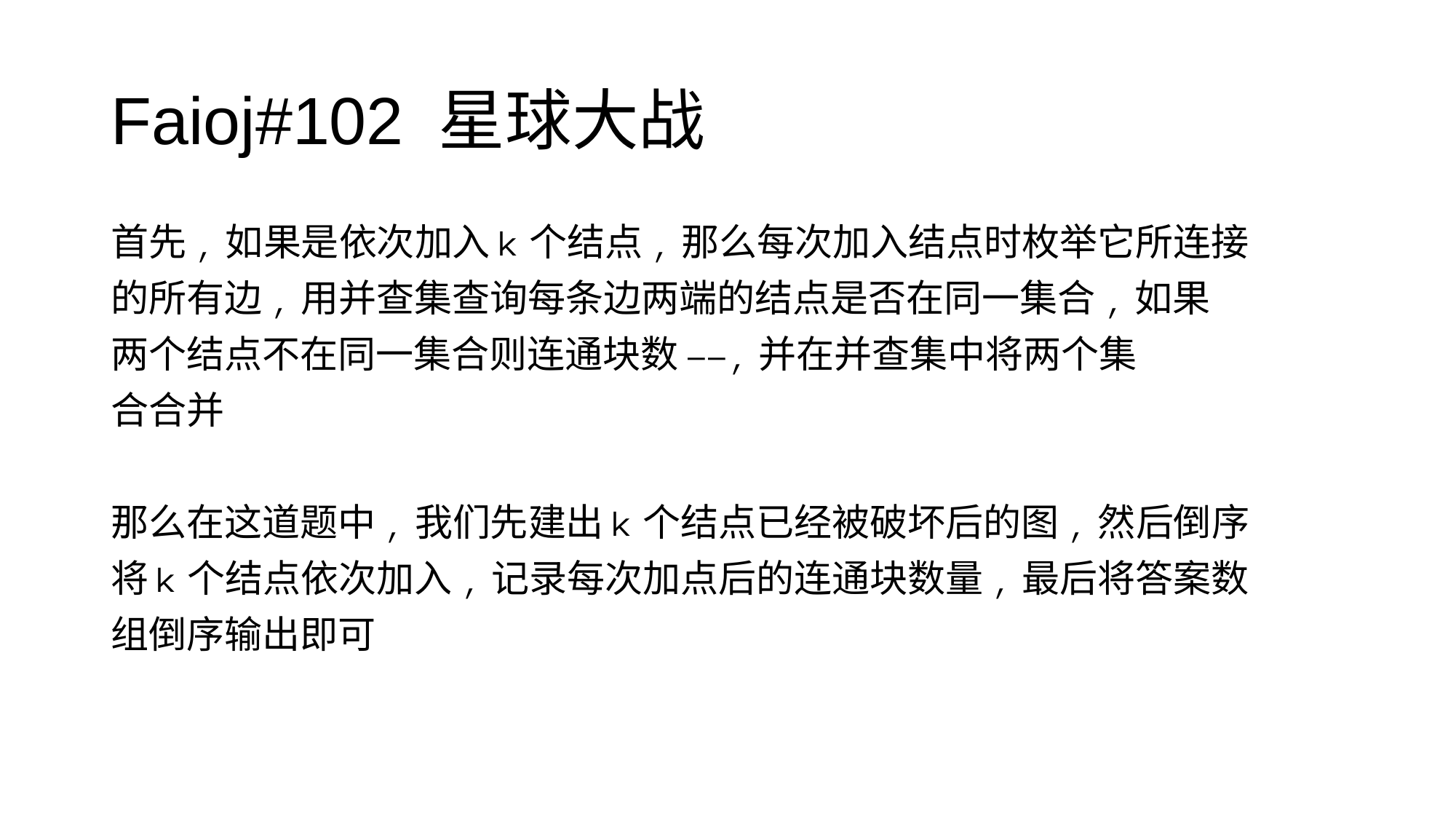

# Faioj#102 星球大战
首先,如果是依次加入k个结点,那么每次加入结点时枚举它所连接
的所有边,用并查集查询每条边两端的结点是否在同一集合,如果
两个结点不在同一集合则连通块数--,并在并查集中将两个集
合合并

那么在这道题中,我们先建出k个结点已经被破坏后的图,然后倒序
将k个结点依次加入,记录每次加点后的连通块数量,最后将答案数
组倒序输出即可